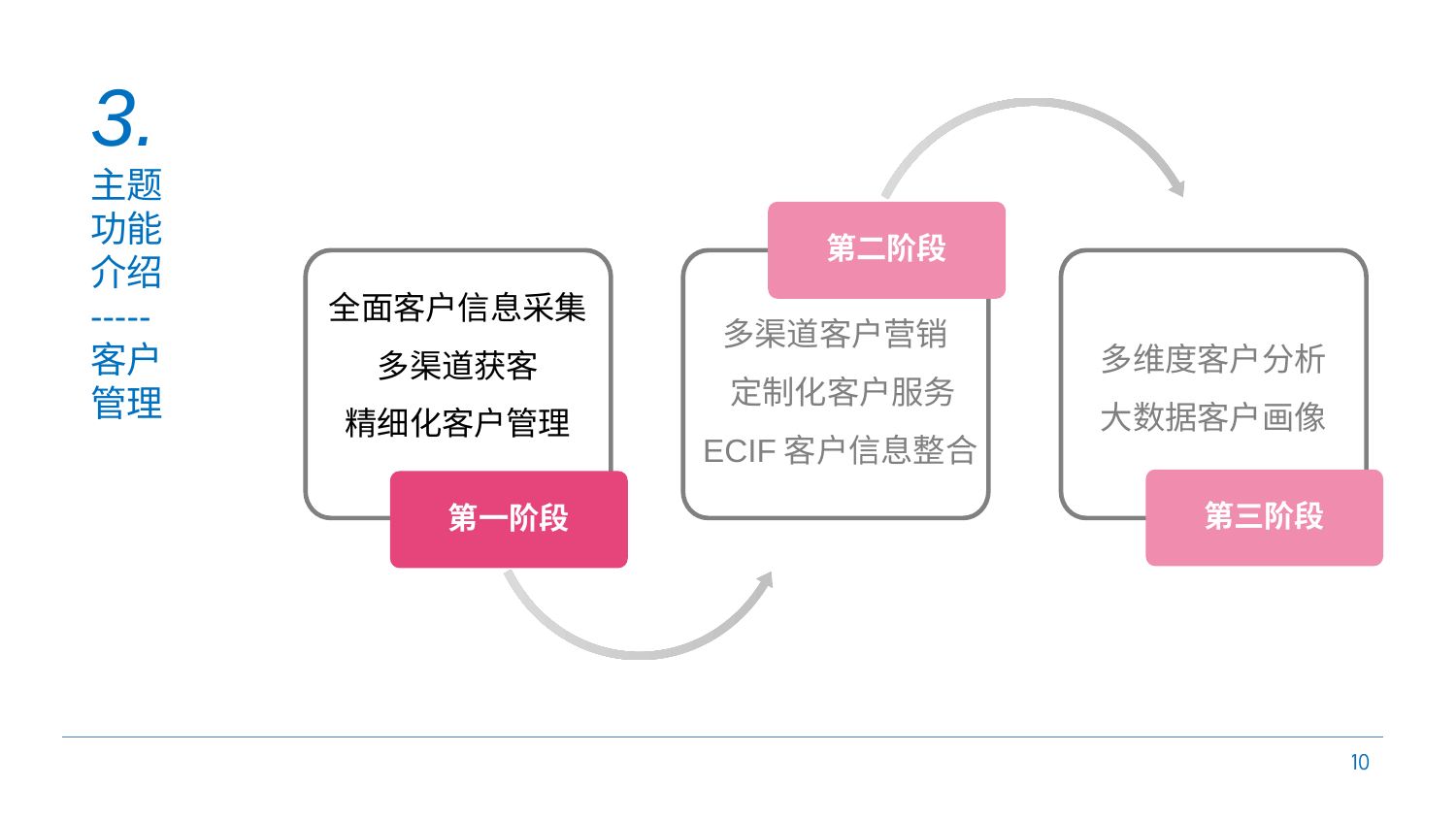

# 3. 主题 功能 介绍 ----- 客户 管理

第二阶段
全面客户信息采集
多渠道获客
精细化客户管理

多渠道客户营销
 定制化客户服务
 ECIF客户信息整合

多维度客户分析
大数据客户画像

第三阶段
第一阶段
10